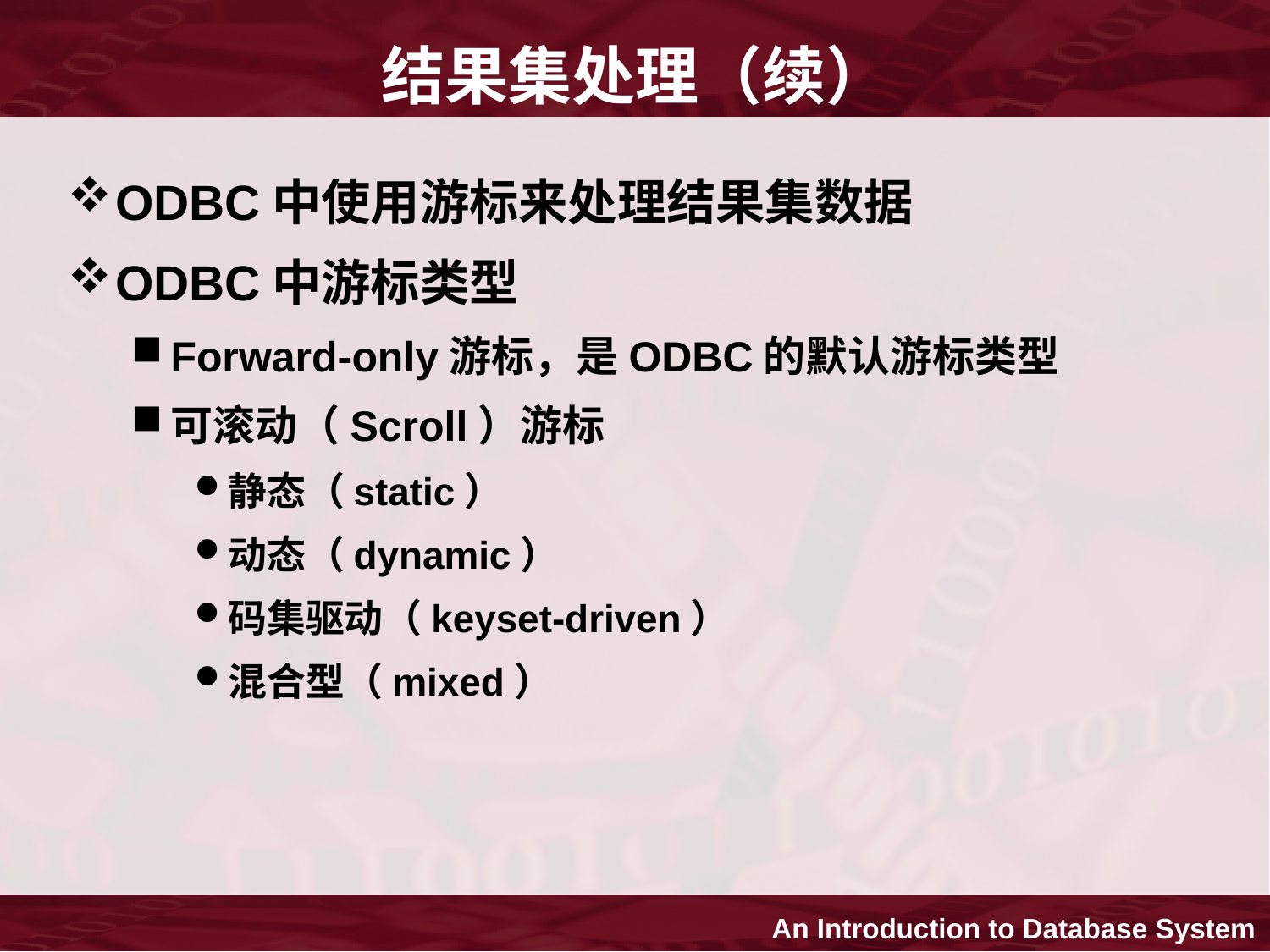

# 结果集处理（续）
ODBC中使用游标来处理结果集数据
ODBC中游标类型
Forward-only游标，是ODBC的默认游标类型
可滚动（Scroll）游标
静态（static）
动态（dynamic）
码集驱动（keyset-driven）
混合型（mixed）